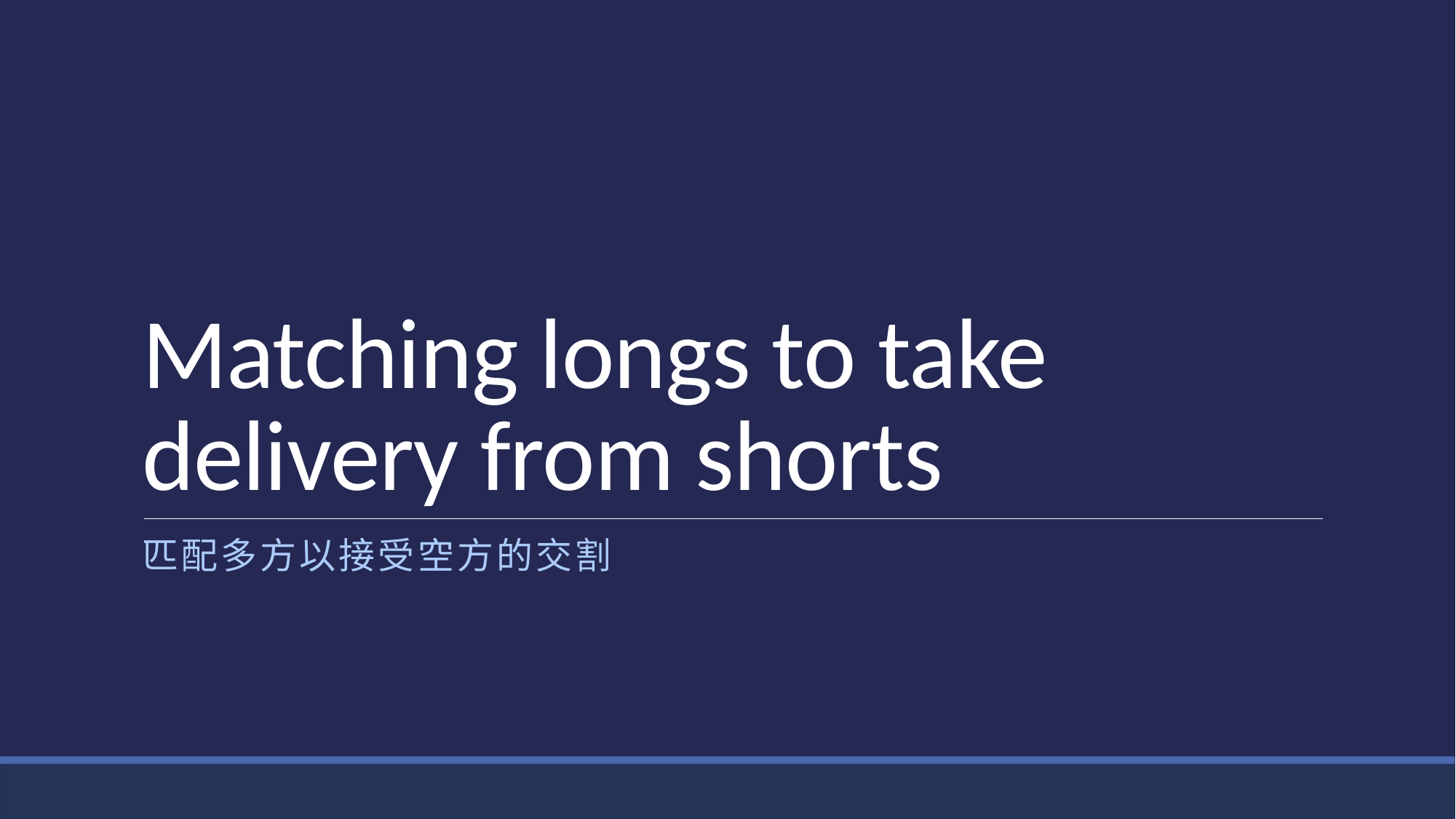

# Matching longs to take delivery from shorts
匹配多方以接受空方的交割